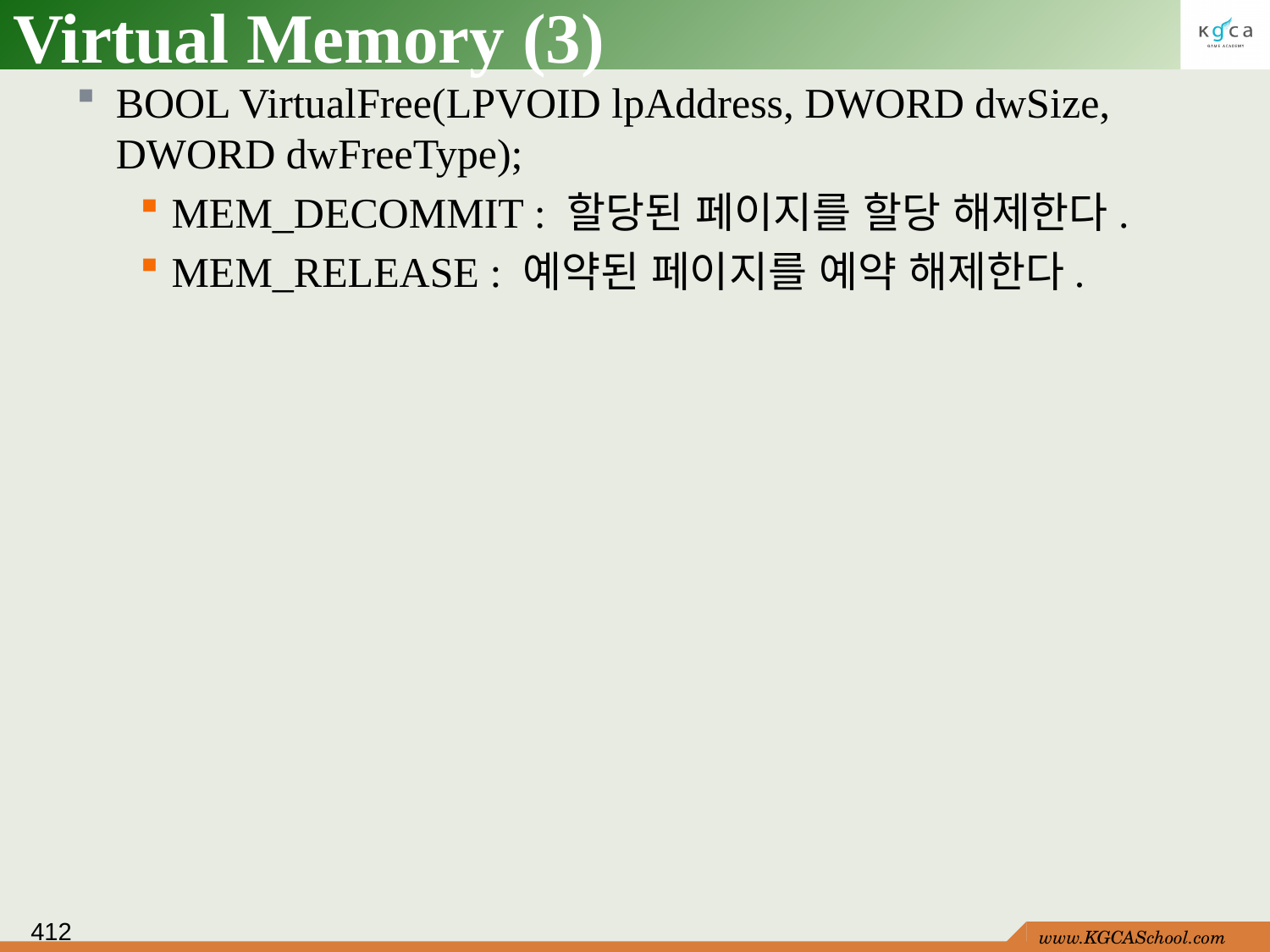

# Virtual Memory (3)
BOOL VirtualFree(LPVOID lpAddress, DWORD dwSize, DWORD dwFreeType);
MEM_DECOMMIT : 할당된 페이지를 할당 해제한다.
MEM_RELEASE : 예약된 페이지를 예약 해제한다.

412